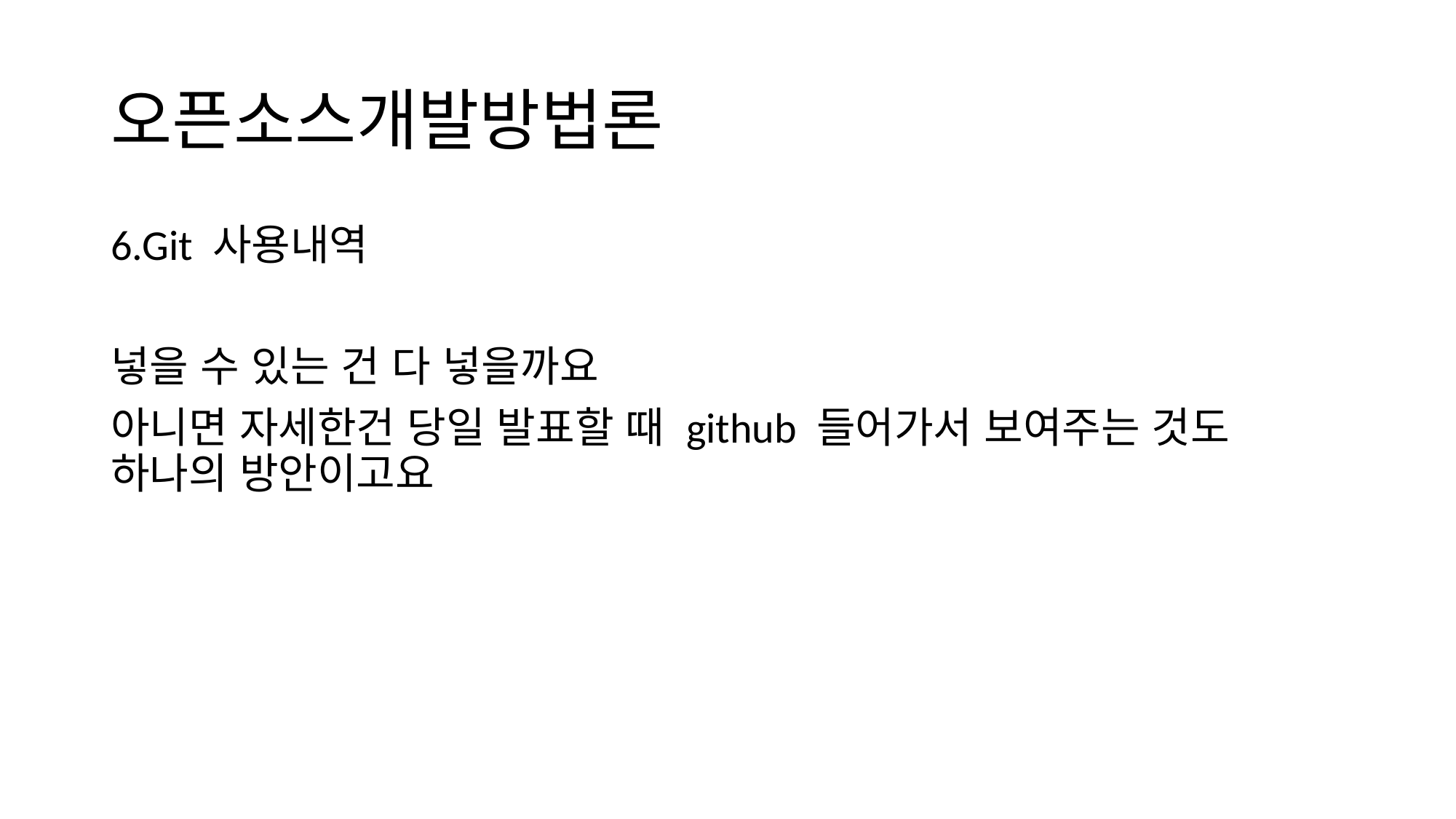

# 오픈소스개발방법론
6.Git 사용내역

넣을 수 있는 건 다 넣을까요
아니면 자세한건 당일 발표할 때 github 들어가서 보여주는 것도 하나의 방안이고요